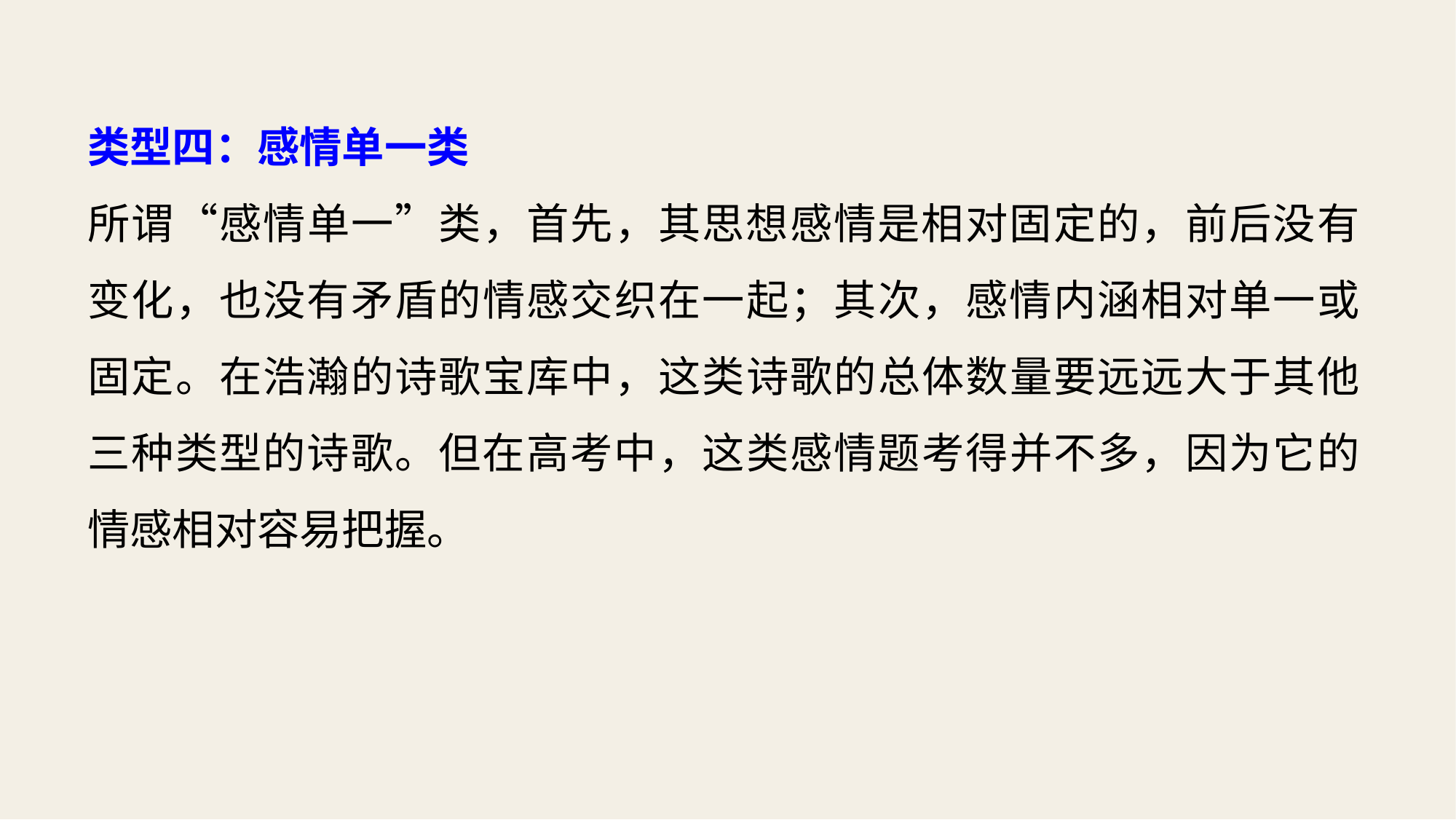

类型四：感情单一类
所谓“感情单一”类，首先，其思想感情是相对固定的，前后没有变化，也没有矛盾的情感交织在一起；其次，感情内涵相对单一或固定。在浩瀚的诗歌宝库中，这类诗歌的总体数量要远远大于其他三种类型的诗歌。但在高考中，这类感情题考得并不多，因为它的情感相对容易把握。